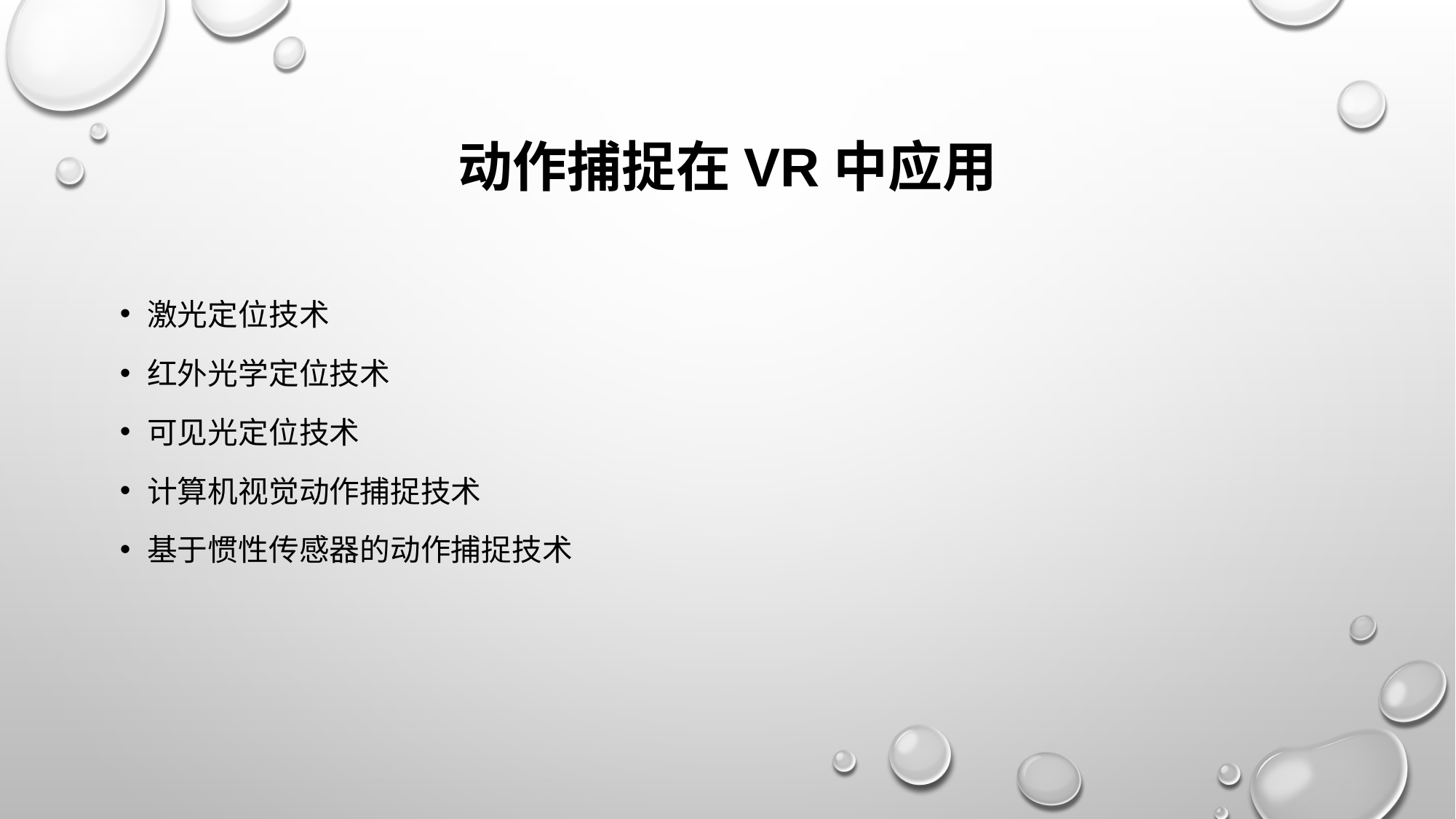

# 动作捕捉在VR中应用
激光定位技术
红外光学定位技术
可见光定位技术
计算机视觉动作捕捉技术
基于惯性传感器的动作捕捉技术